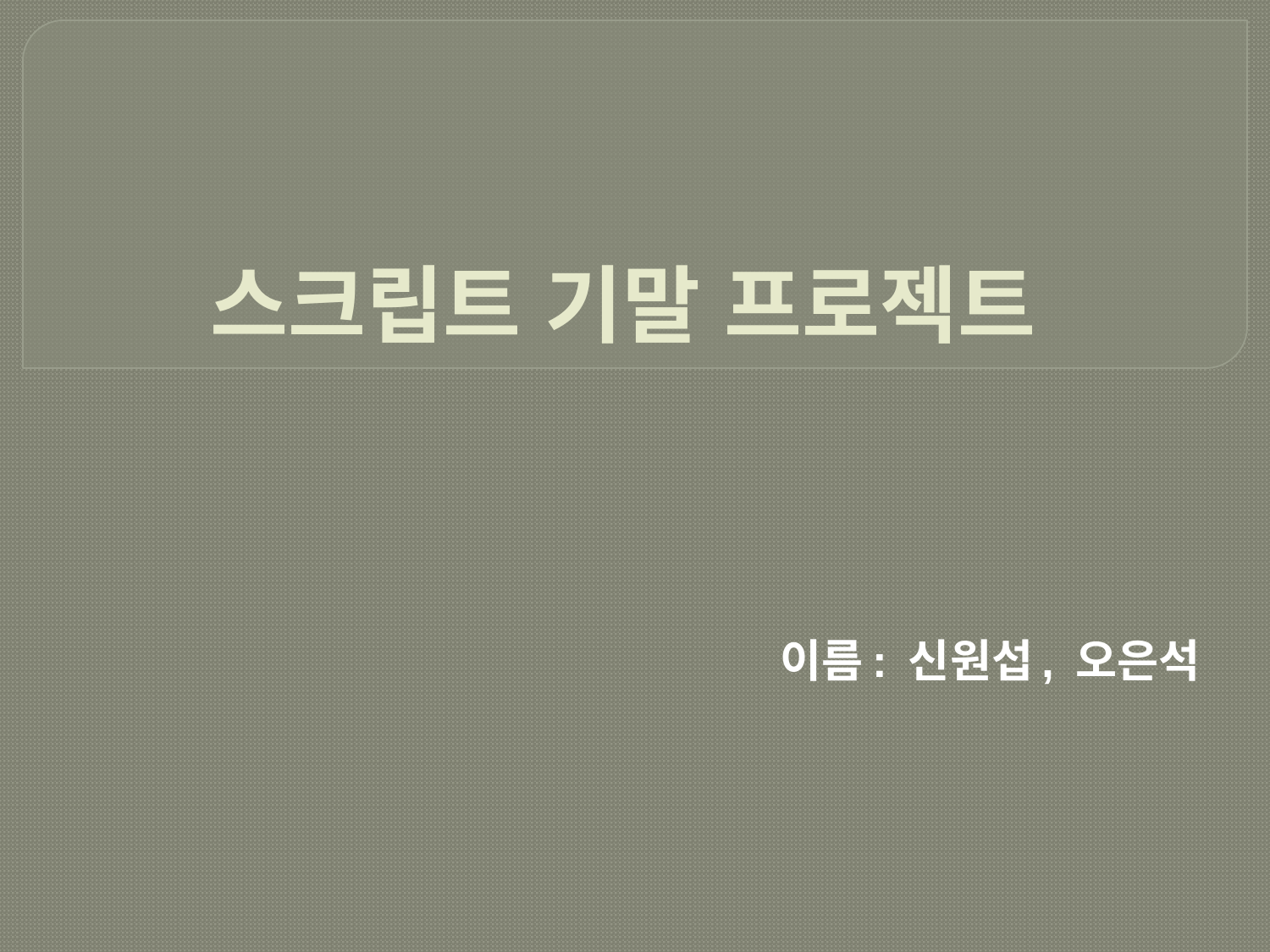

# 스크립트 기말 프로젝트
이름: 신원섭, 오은석